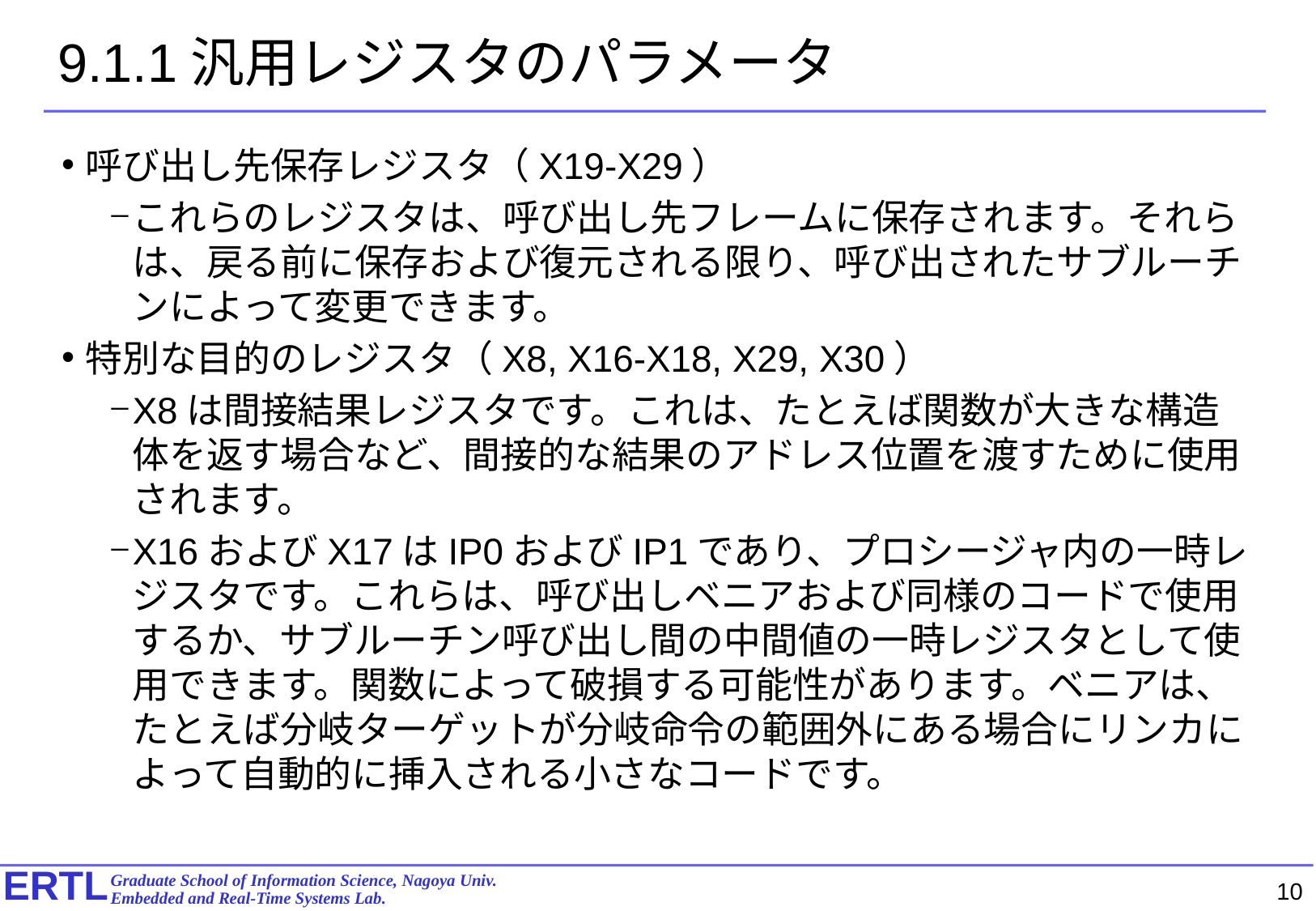

# 9.1.1汎用レジスタのパラメータ
呼び出し先保存レジスタ（X19-X29）
これらのレジスタは、呼び出し先フレームに保存されます。それらは、戻る前に保存および復元される限り、呼び出されたサブルーチンによって変更できます。
特別な目的のレジスタ（X8, X16-X18, X29, X30）
X8は間接結果レジスタです。これは、たとえば関数が大きな構造体を返す場合など、間接的な結果のアドレス位置を渡すために使用されます。
X16およびX17はIP0およびIP1であり、プロシージャ内の一時レジスタです。これらは、呼び出しベニアおよび同様のコードで使用するか、サブルーチン呼び出し間の中間値の一時レジスタとして使用できます。関数によって破損する可能性があります。ベニアは、たとえば分岐ターゲットが分岐命令の範囲外にある場合にリンカによって自動的に挿入される小さなコードです。
10